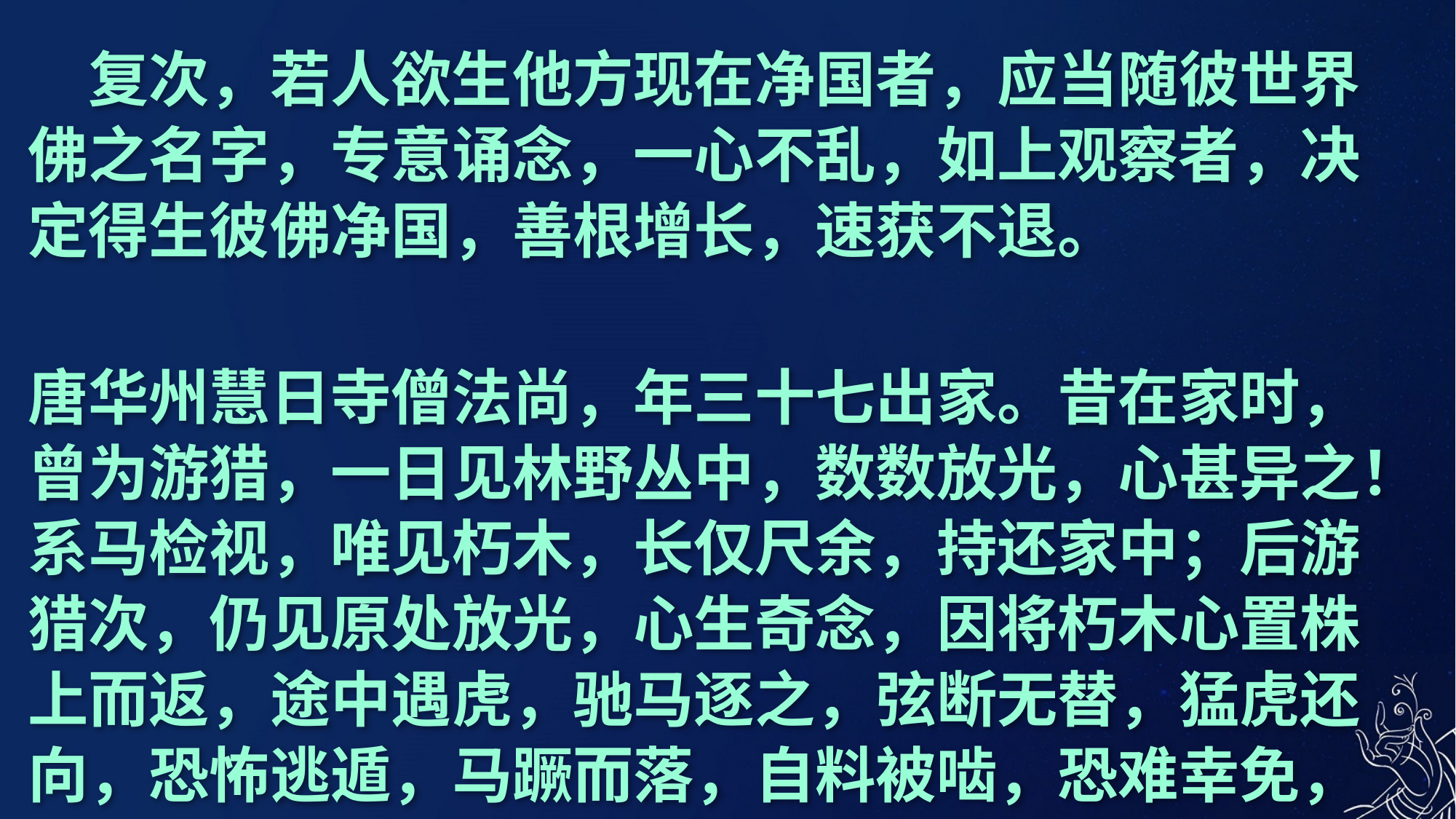

复次，若人欲生他方现在净国者，应当随彼世界佛之名字，专意诵念，一心不乱，如上观察者，决定得生彼佛净国，善根增长，速获不退。

唐华州慧日寺僧法尚，年三十七出家。昔在家时，曾为游猎，一日见林野丛中，数数放光，心甚异之！系马检视，唯见朽木，长仅尺余，持还家中；后游猎次，仍见原处放光，心生奇念，因将朽木心置株上而返，途中遇虎，驰马逐之，弦断无替，猛虎还向，恐怖逃遁，马蹶而落，自料被啮，恐难幸免，